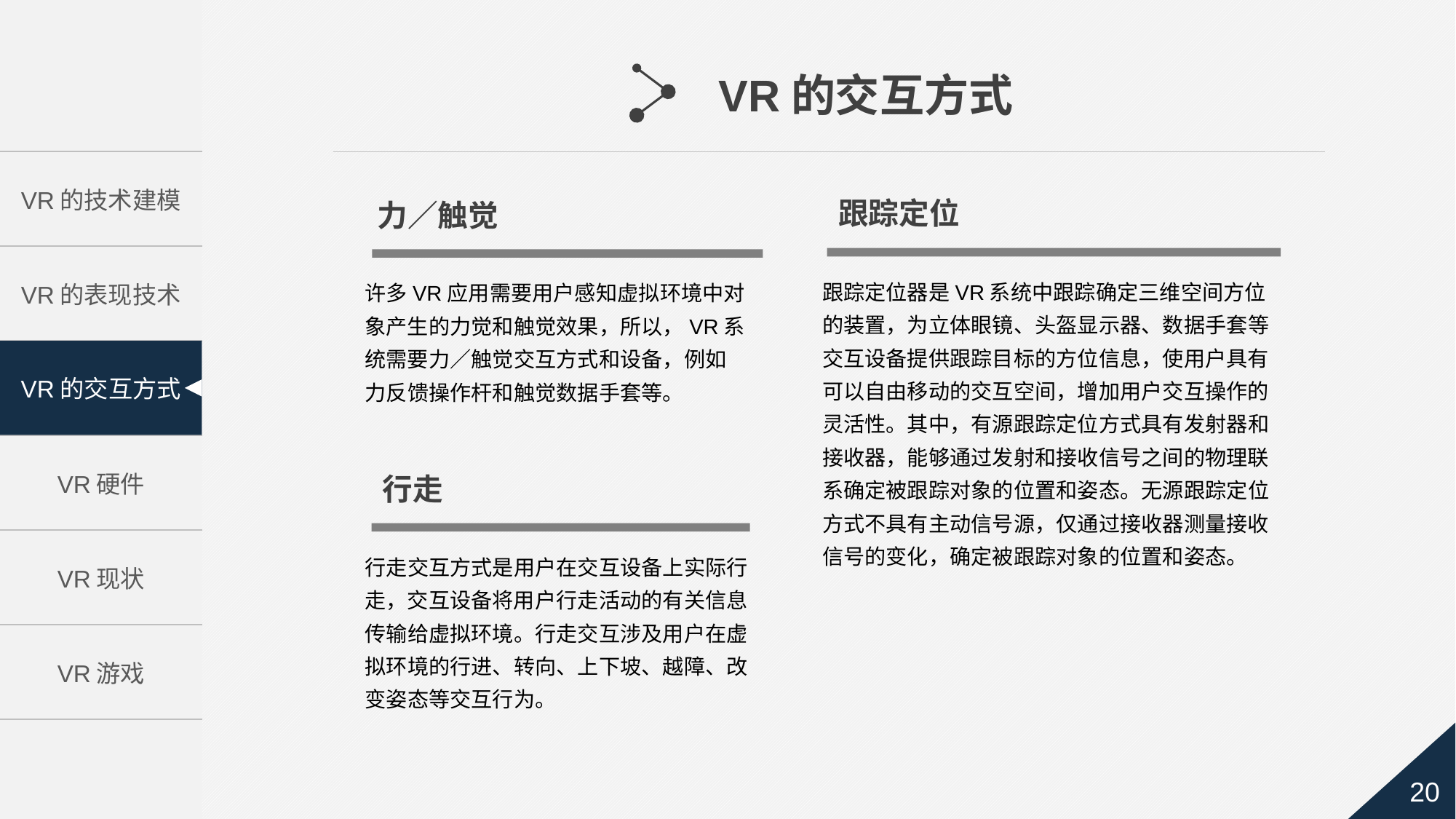

VR的交互方式
跟踪定位
力／触觉

跟踪定位器是VR系统中跟踪确定三维空间方位的装置，为立体眼镜、头盔显示器、数据手套等交互设备提供跟踪目标的方位信息，使用户具有可以自由移动的交互空间，增加用户交互操作的灵活性。其中，有源跟踪定位方式具有发射器和接收器，能够通过发射和接收信号之间的物理联系确定被跟踪对象的位置和姿态。无源跟踪定位方式不具有主动信号源，仅通过接收器测量接收信号的变化，确定被跟踪对象的位置和姿态。

许多VR应用需要用户感知虚拟环境中对象产生的力觉和触觉效果，所以，VR系统需要力／触觉交互方式和设备，例如力反馈操作杆和触觉数据手套等。
行走

行走交互方式是用户在交互设备上实际行走，交互设备将用户行走活动的有关信息传输给虚拟环境。行走交互涉及用户在虚拟环境的行进、转向、上下坡、越障、改变姿态等交互行为。